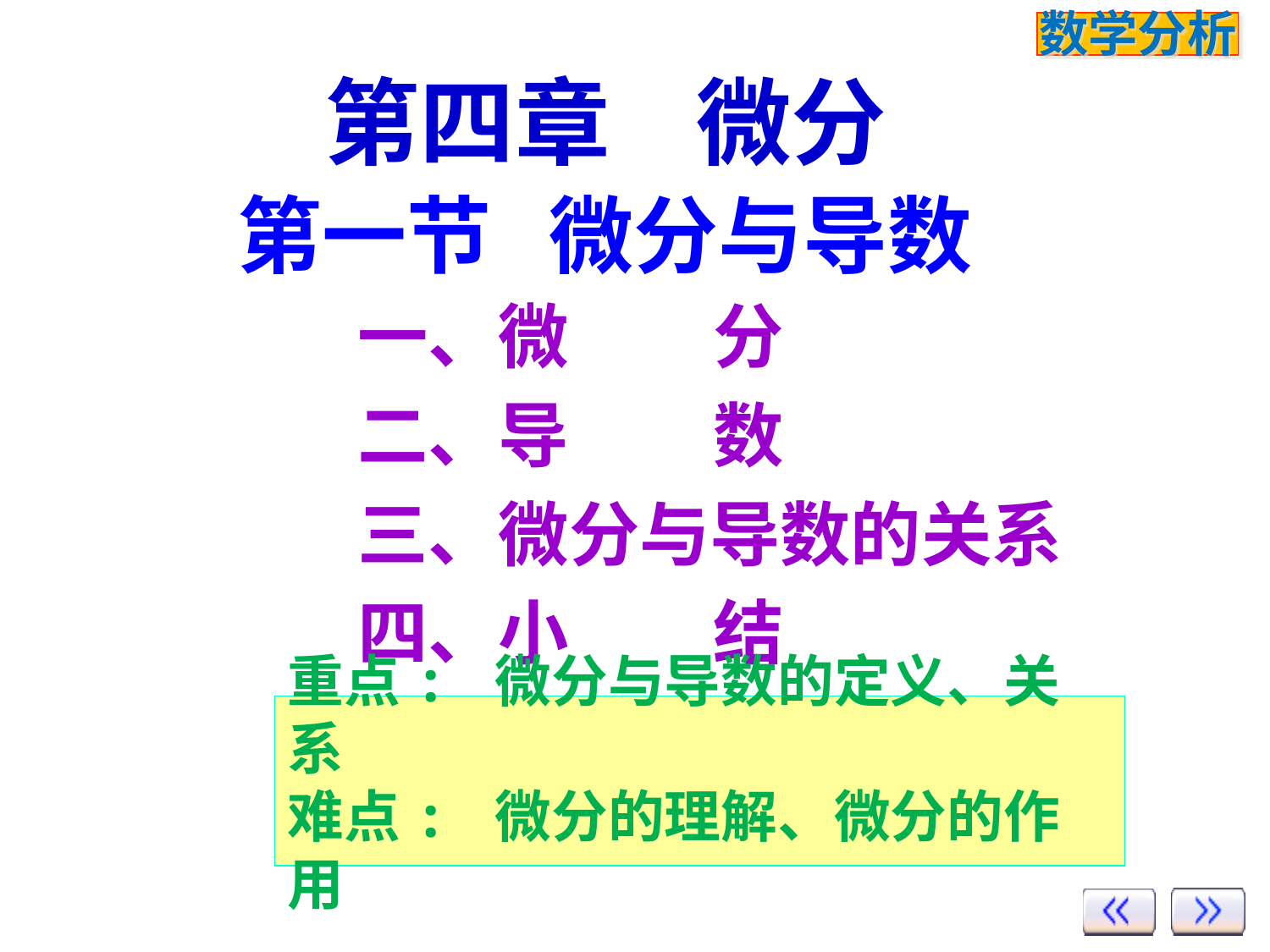

第四章    微分
# 第一节   微分与导数
一、微         分
二、导         数
三、微分与导数的关系
四、小         结
重点: 微分与导数的定义、关系
难点: 微分的理解、微分的作用